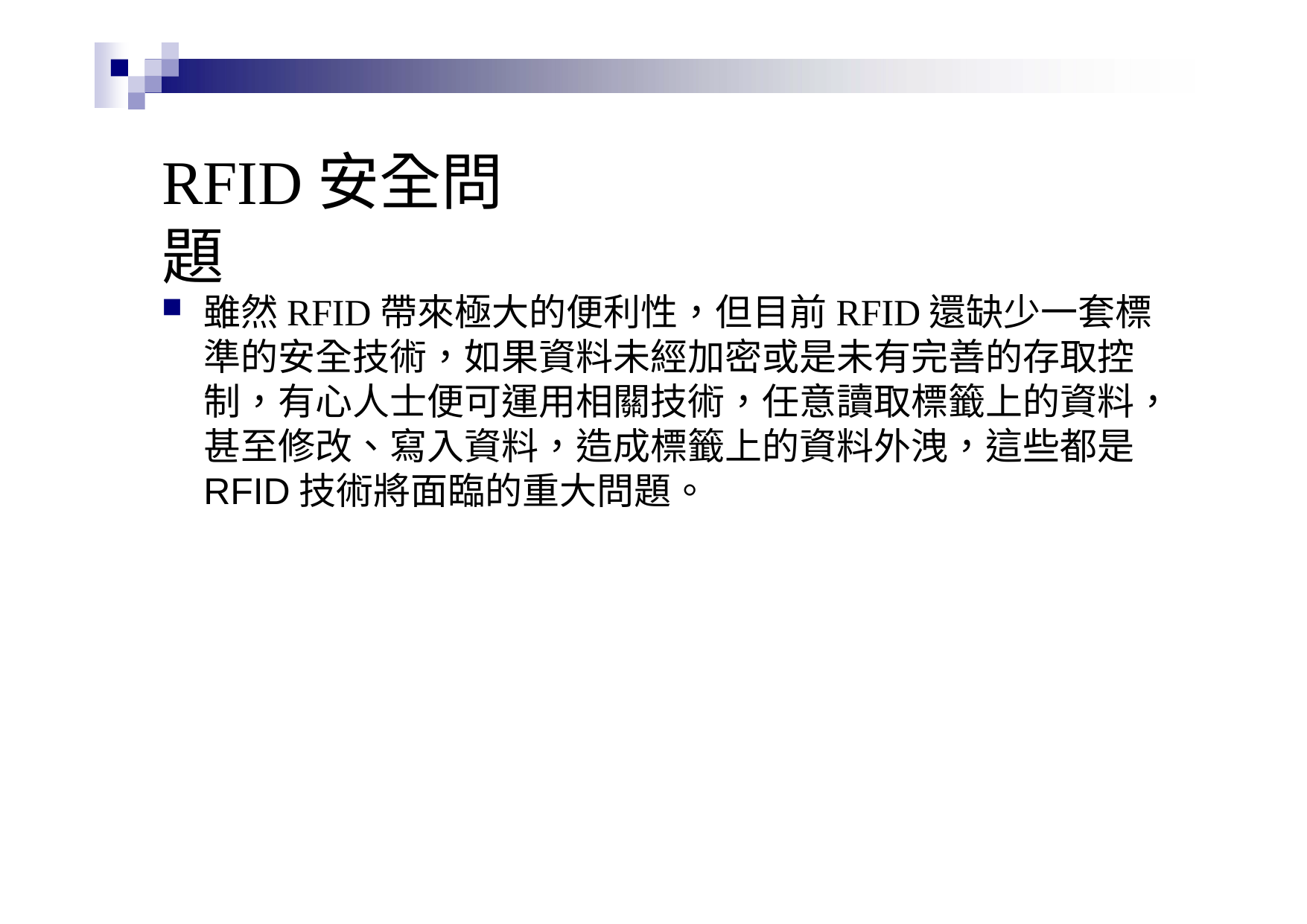

# RFID安全問題
雖然RFID帶來極大的便利性，但目前RFID還缺少一套標 準的安全技術，如果資料未經加密或是未有完善的存取控 制，有心人士便可運用相關技術，任意讀取標籤上的資料， 甚至修改、寫入資料，造成標籤上的資料外洩，這些都是 RFID技術將面臨的重大問題。